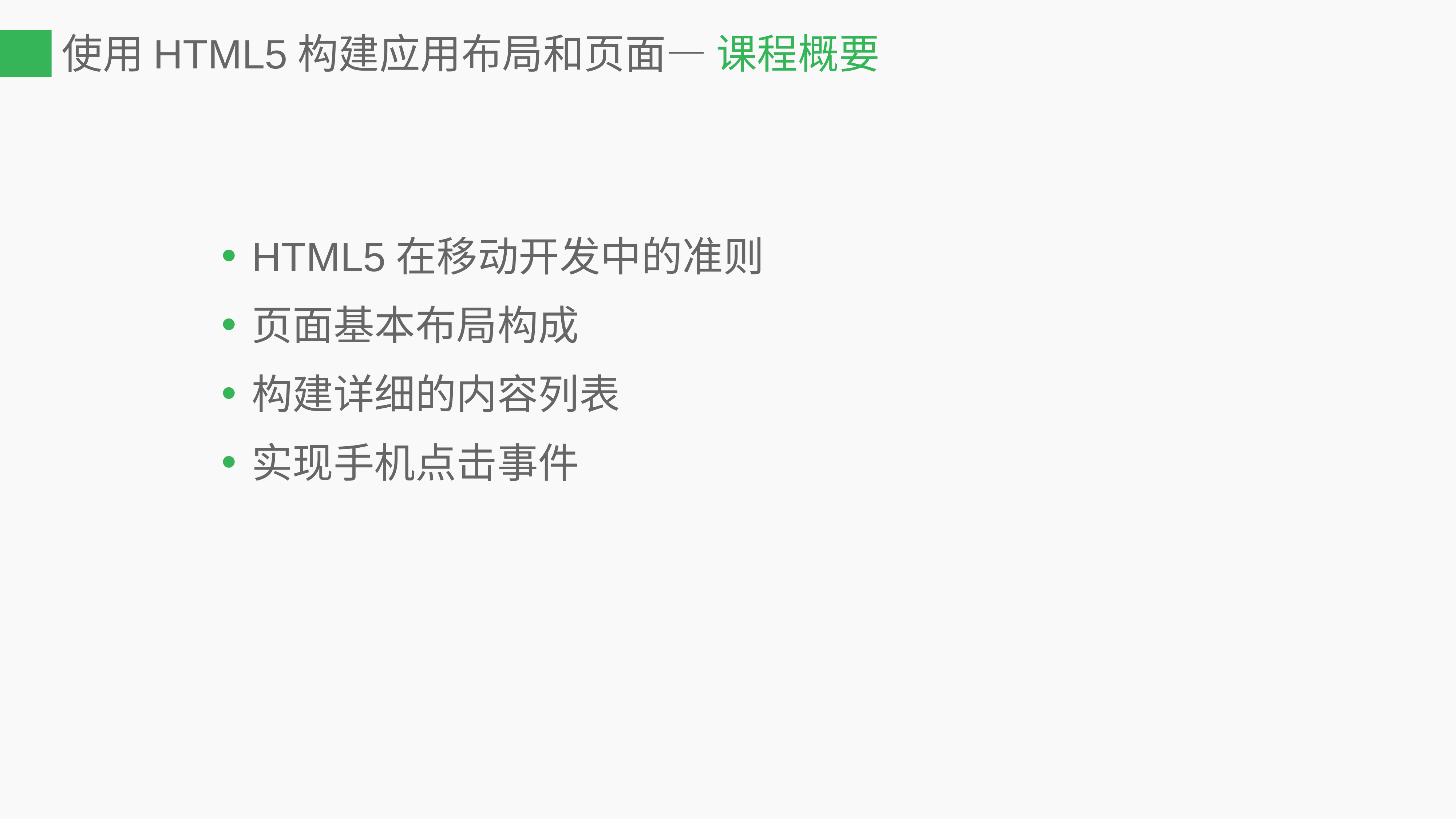

# 使用HTML5构建应用布局和页面— 课程概要
HTML5在移动开发中的准则
页面基本布局构成
构建详细的内容列表
实现手机点击事件